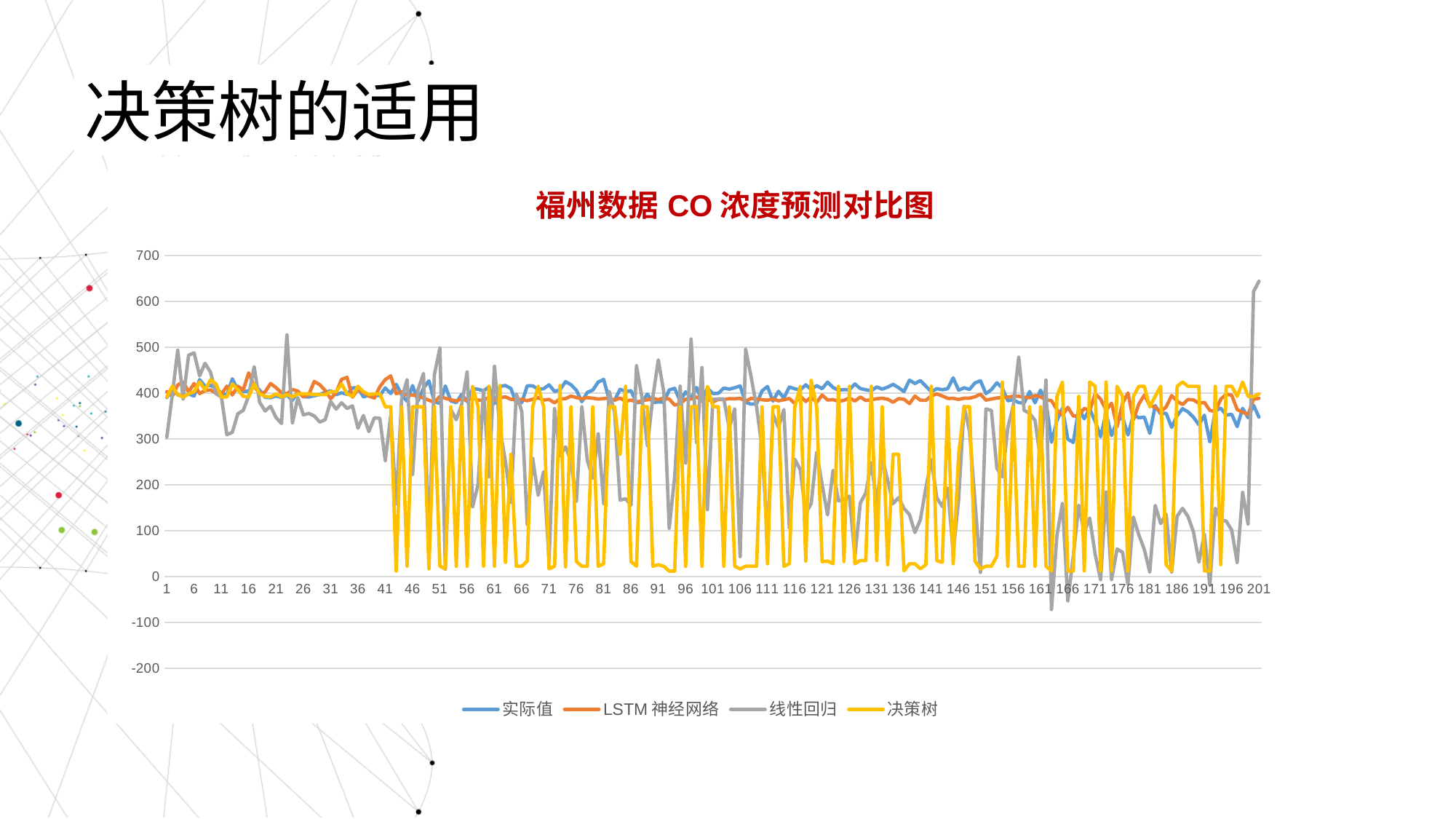

决策树的适用

### Chart: 福州数据CO浓度预测对比图

| Category |  |  |  |  |
|---|---|---|---|---|